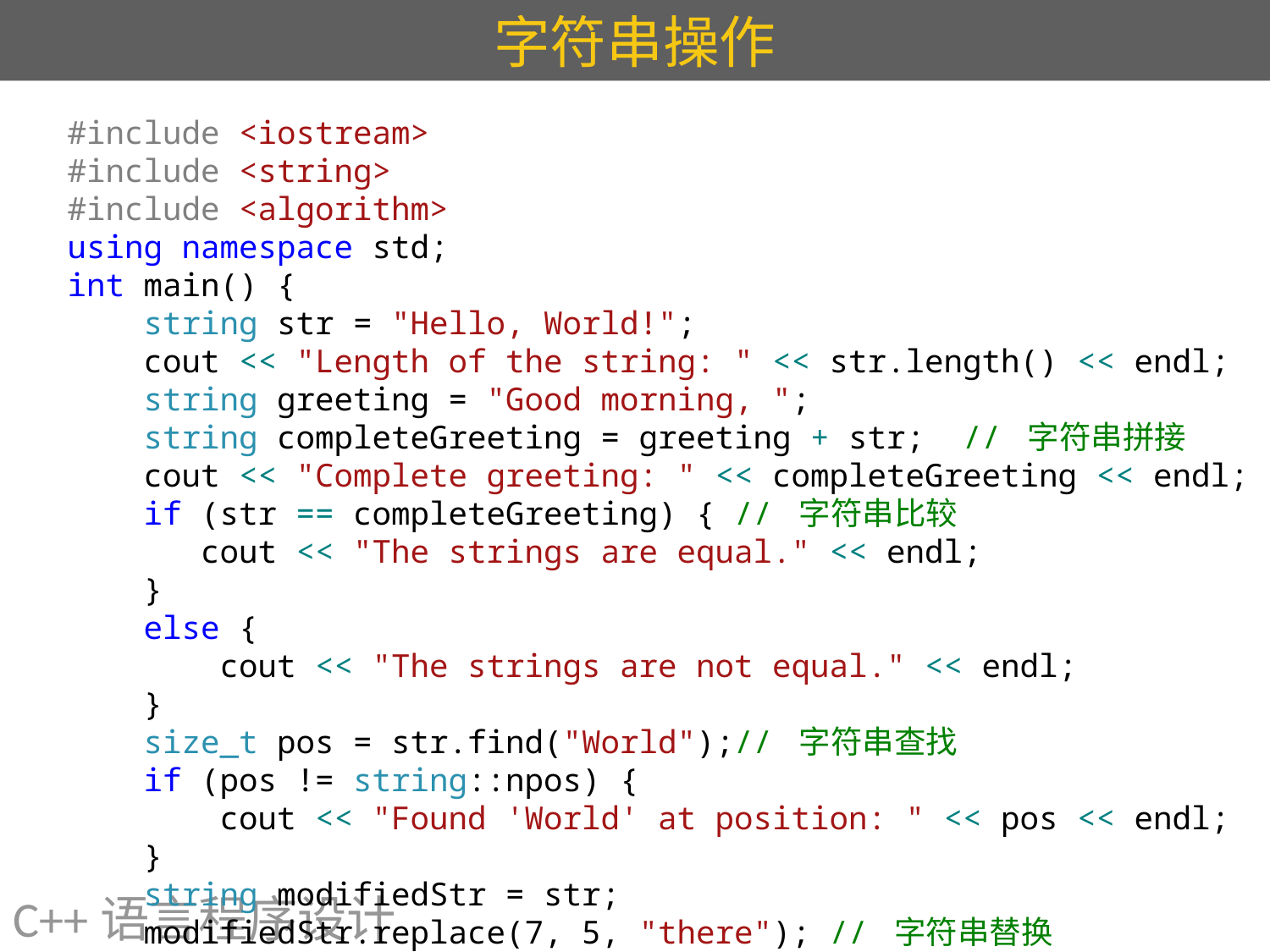

# 字符串操作
#include <iostream>
#include <string>
#include <algorithm>
using namespace std;
int main() {
    string str = "Hello, World!";
    cout << "Length of the string: " << str.length() << endl;
    string greeting = "Good morning, ";
    string completeGreeting = greeting + str;  // 字符串拼接
    cout << "Complete greeting: " << completeGreeting << endl;
    if (str == completeGreeting) { // 字符串比较
       cout << "The strings are equal." << endl;
    }
    else {
        cout << "The strings are not equal." << endl;
    }
    size_t pos = str.find("World");// 字符串查找
    if (pos != string::npos) {
        cout << "Found 'World' at position: " << pos << endl;
    }
    string modifiedStr = str;
    modifiedStr.replace(7, 5, "there"); // 字符串替换
    cout << "Modified string: " << modifiedStr <<endl;
    string substring = str.substr(7, 5);// 字符串子串
    cout << "Substring: " << substring << endl;
    string original = "C++ Programming";
    string upperCaseStr = original;   // 字符串大小写转换
    transform(upperCaseStr.begin(), upperCaseStr.end(), upperCaseStr.begin(), ::toupper);
   cout << "Upper case string: " << upperCaseStr << endl;
    string lowerCaseStr = original;// 字符串大小写转换
    transform(lowerCaseStr.begin(), lowerCaseStr.end(), lowerCaseStr.begin(), ::tolower);
    cout << "Lower case string: " << lowerCaseStr << endl;
    return 0;
}
C++语言程序设计
10